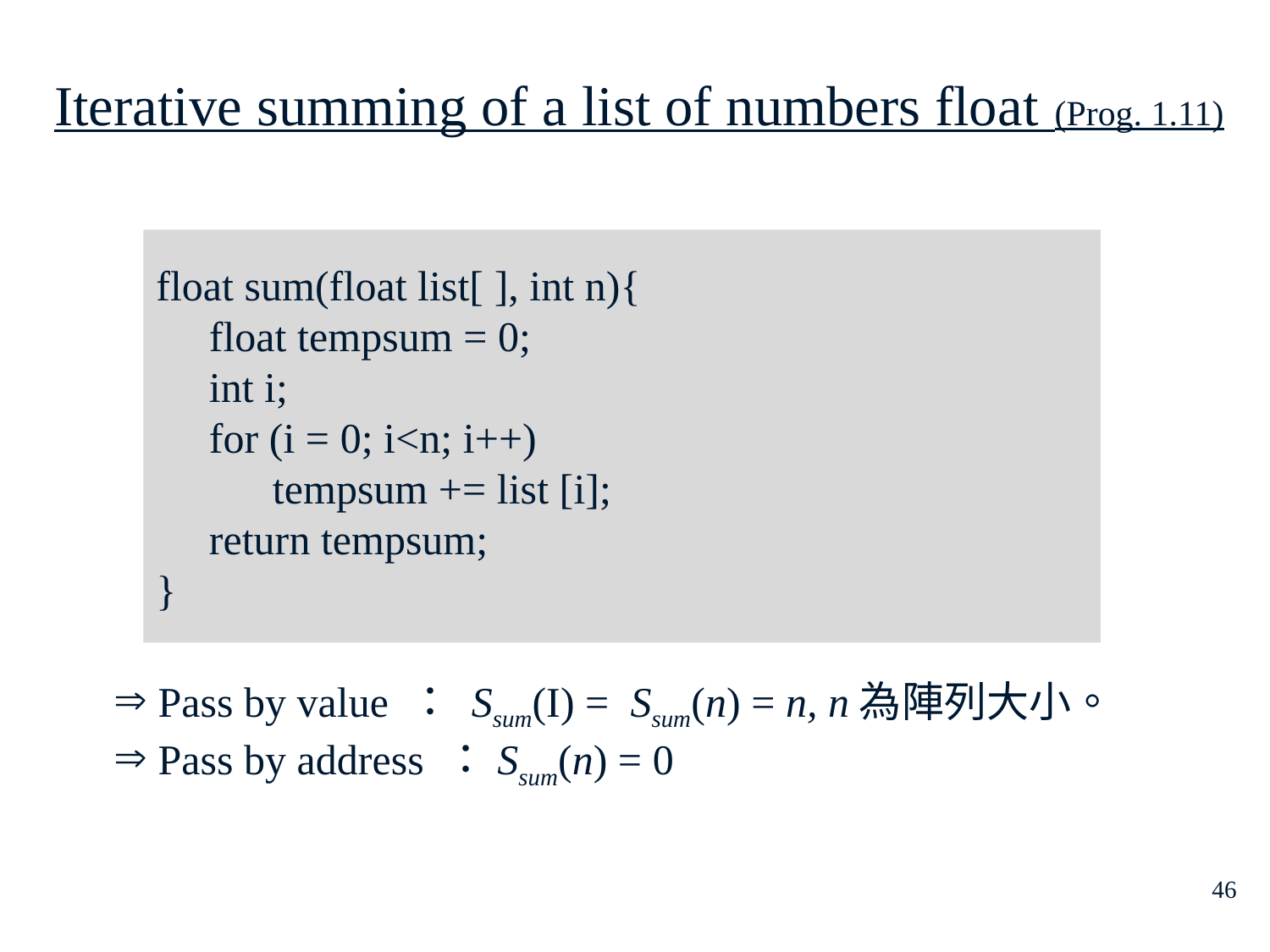

Iterative summing of a list of numbers float (Prog. 1.11)
# float sum(float list[ ], int n){ float tempsum = 0; int i; for (i = 0; i<n; i++) tempsum += list [i]; return tempsum; }
 Pass by value ： Ssum(I) =  Ssum(n) = n, n為陣列大小。
 Pass by address ：Ssum(n) = 0
46